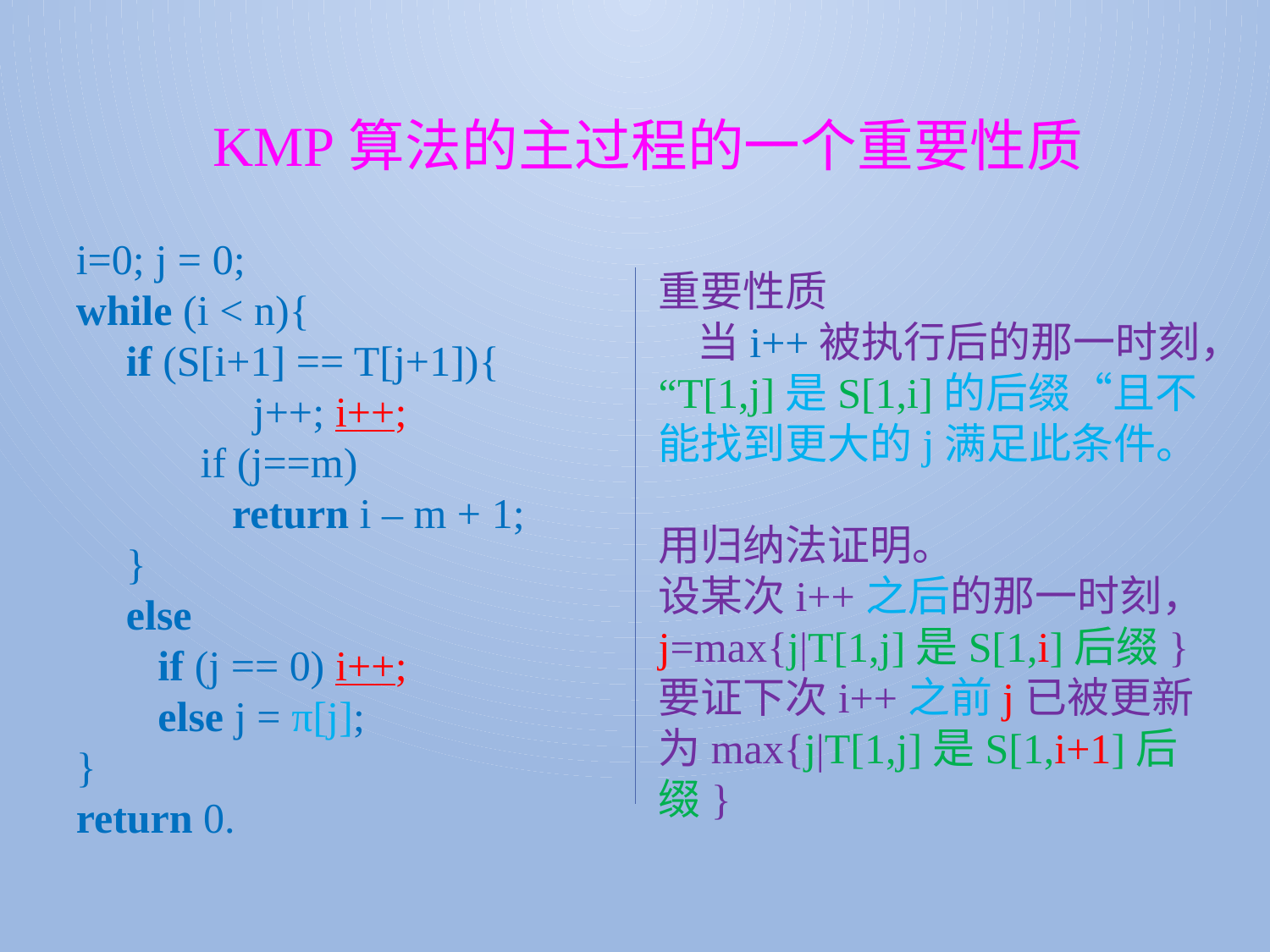

KMP算法的主过程的一个重要性质
i=0; j = 0;
while (i < n){
if (S[i+1] == T[j+1]){
	j++; i++;
       if (j==m)
          return i – m + 1;
}
else
   if (j == 0) i++;
   else j = π[j];
}
return 0.
重要性质
   当i++被执行后的那一时刻，
“T[1,j]是S[1,i]的后缀“且不能找到更大的j满足此条件。

用归纳法证明。
设某次i++之后的那一时刻，
j=max{j|T[1,j]是S[1,i]后缀}
要证下次i++之前j已被更新为max{j|T[1,j]是S[1,i+1]后缀}